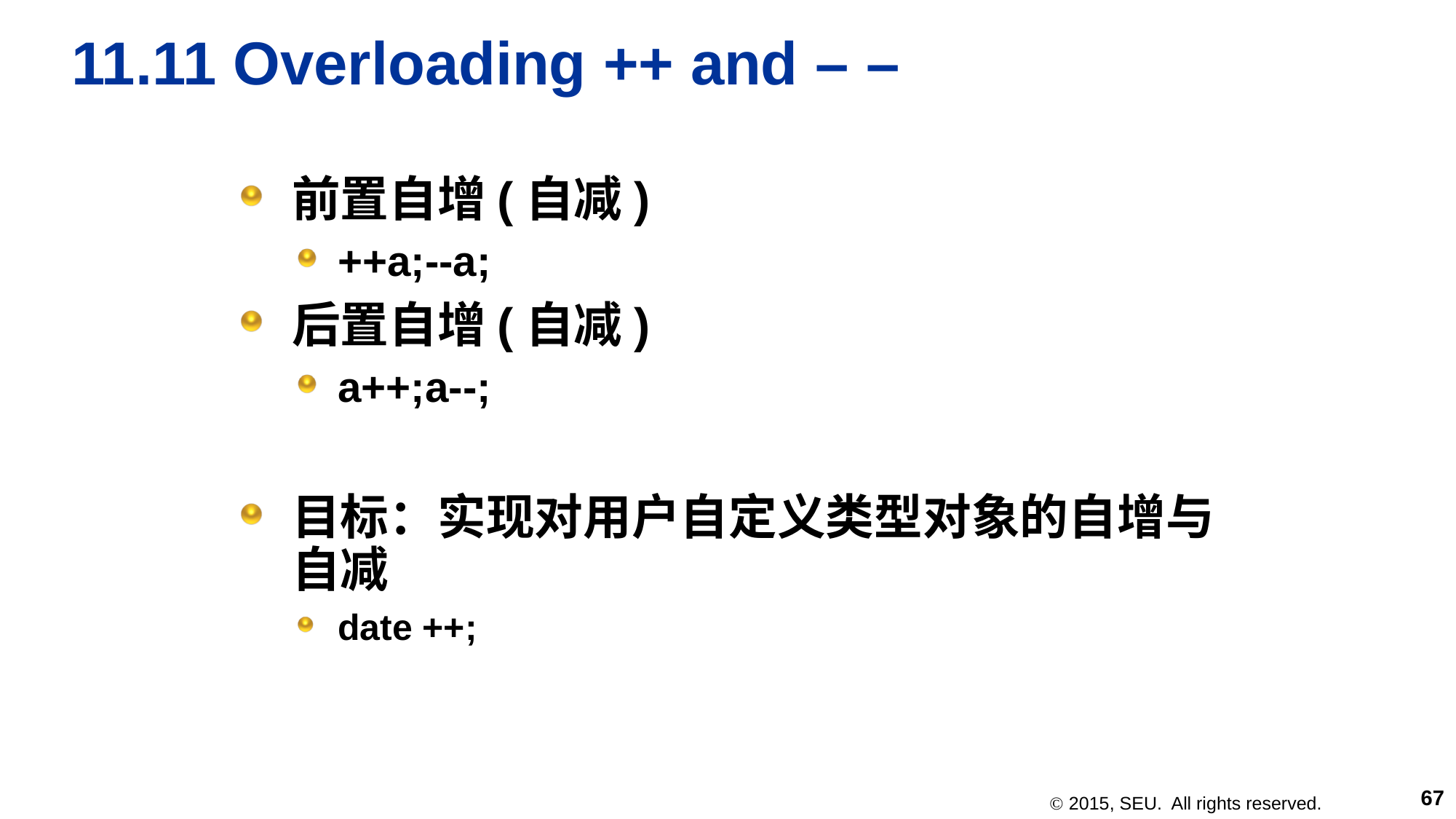

# 11.11 Overloading ++ and – –
前置自增(自减)
++a;--a;
后置自增(自减)
a++;a--;

目标：实现对用户自定义类型对象的自增与自减
date ++;